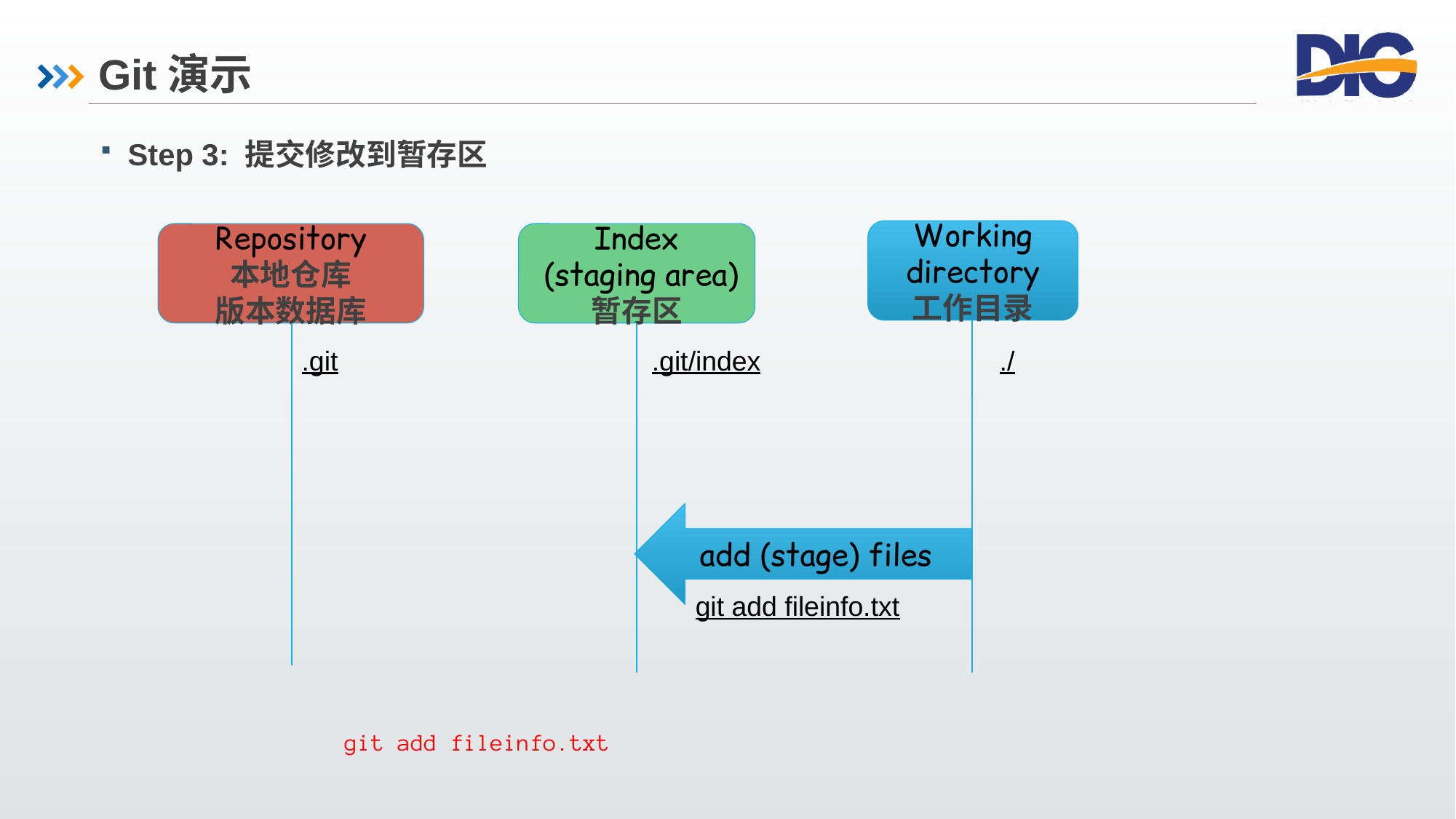

# Git演示
Step 3: 提交修改到暂存区
Working directory
工作目录
Repository
本地仓库
版本数据库
Index
 (staging area)
暂存区
.git
.git/index
./
add (stage) files
git add fileinfo.txt
git add fileinfo.txt